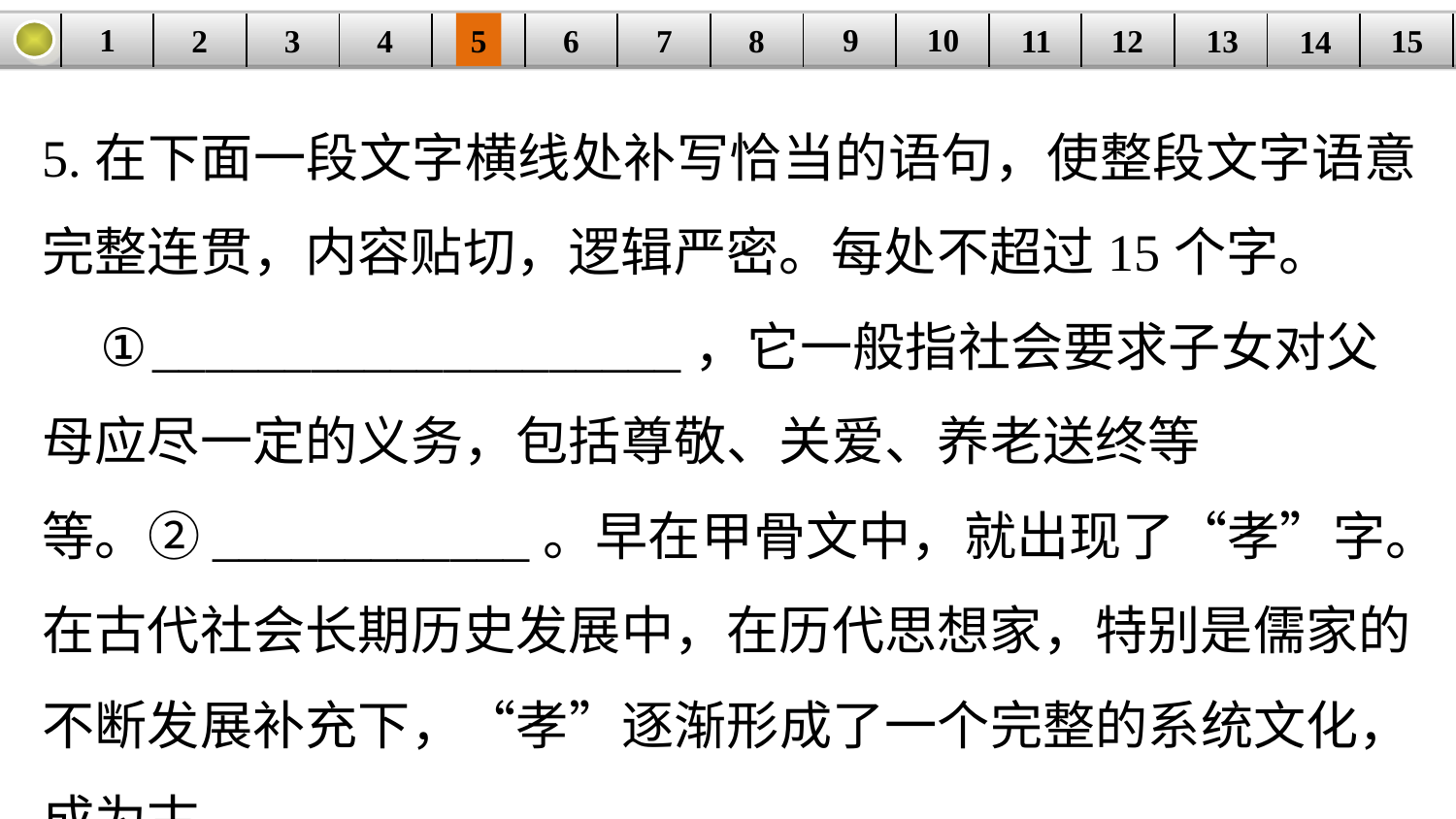

9
10
1
3
4
5
6
8
11
2
12
15
|  |  |  |  |  |  |  |  |  |  |  |  |  |  |  |
| --- | --- | --- | --- | --- | --- | --- | --- | --- | --- | --- | --- | --- | --- | --- |
7
13
14

5.在下面一段文字横线处补写恰当的语句，使整段文字语意完整连贯，内容贴切，逻辑严密。每处不超过15个字。
    ①____________________，它一般指社会要求子女对父母应尽一定的义务，包括尊敬、关爱、养老送终等等。②____________。早在甲骨文中，就出现了“孝”字。在古代社会长期历史发展中，在历代思想家，特别是儒家的不断发展补充下，“孝”逐渐形成了一个完整的系统文化，成为古